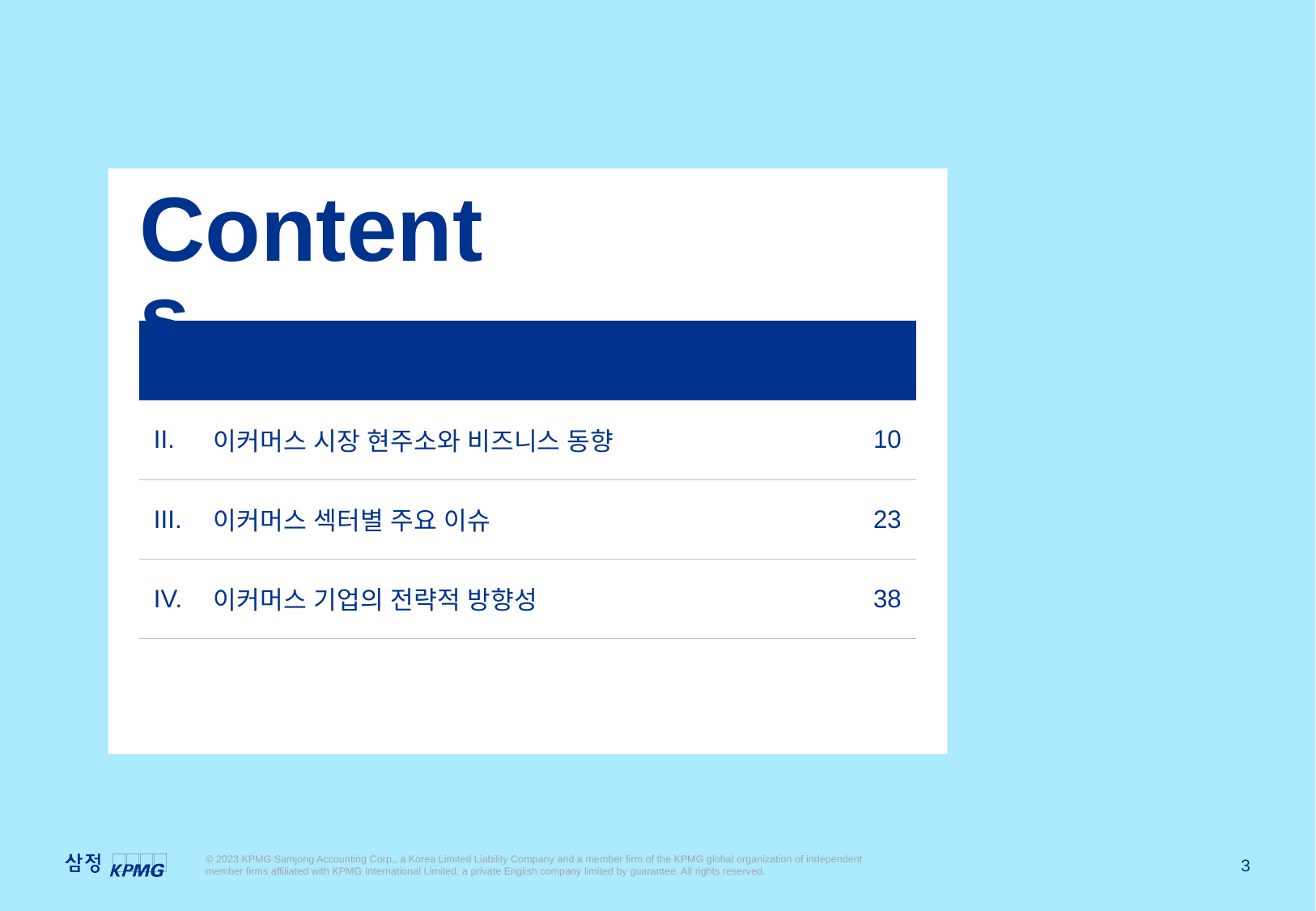

| I. | 이커머스 시장 Overview | 2 |
| --- | --- | --- |
| II. | 이커머스 시장 현주소와 비즈니스 동향 | 10 |
| III. | 이커머스 섹터별 주요 이슈 | 23 |
| IV. | 이커머스 기업의 전략적 방향성 | 38 |